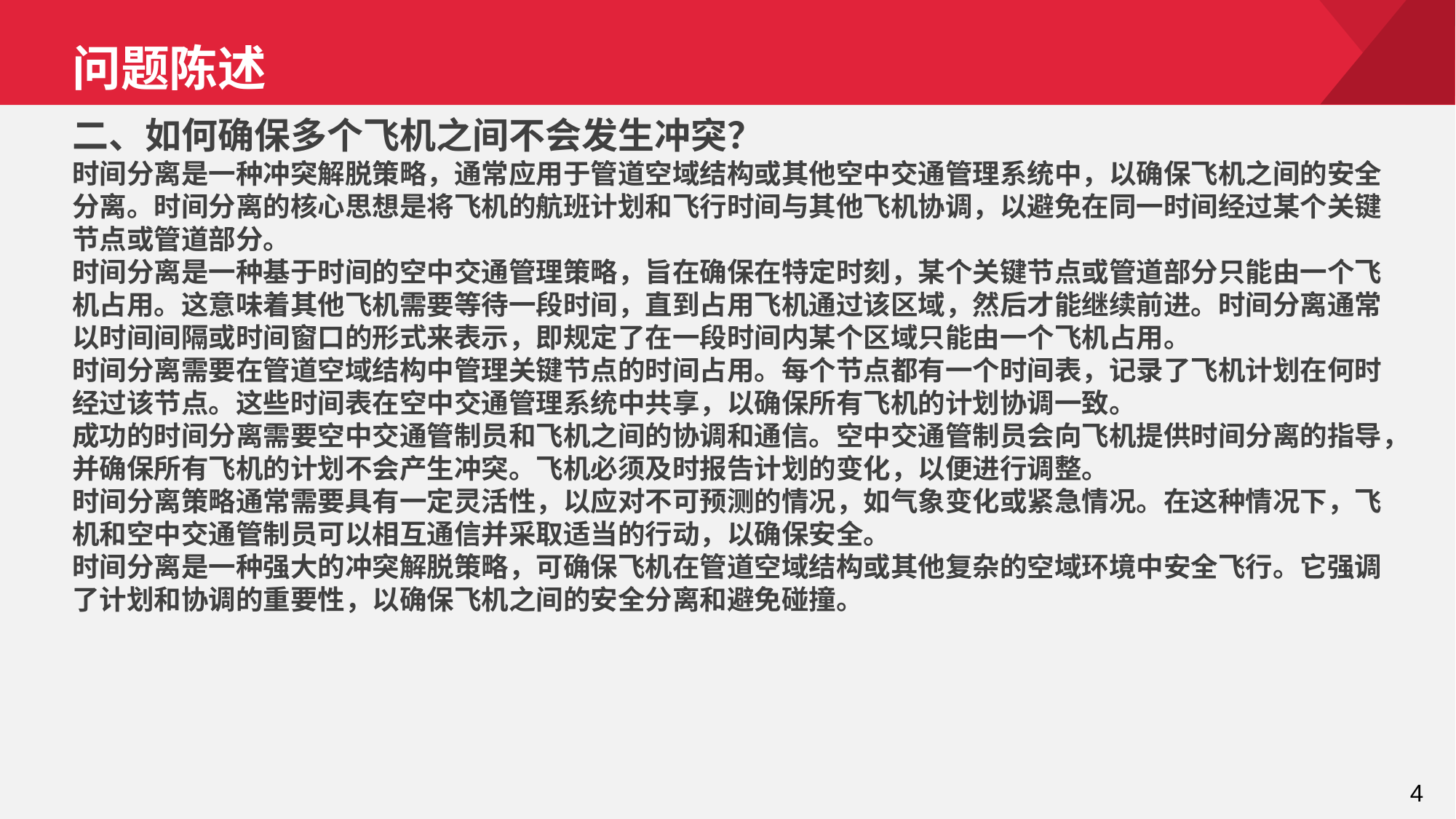

问题陈述
二、如何确保多个飞机之间不会发生冲突？
时间分离是一种冲突解脱策略，通常应用于管道空域结构或其他空中交通管理系统中，以确保飞机之间的安全分离。时间分离的核心思想是将飞机的航班计划和飞行时间与其他飞机协调，以避免在同一时间经过某个关键节点或管道部分。
时间分离是一种基于时间的空中交通管理策略，旨在确保在特定时刻，某个关键节点或管道部分只能由一个飞机占用。这意味着其他飞机需要等待一段时间，直到占用飞机通过该区域，然后才能继续前进。时间分离通常以时间间隔或时间窗口的形式来表示，即规定了在一段时间内某个区域只能由一个飞机占用。
时间分离需要在管道空域结构中管理关键节点的时间占用。每个节点都有一个时间表，记录了飞机计划在何时经过该节点。这些时间表在空中交通管理系统中共享，以确保所有飞机的计划协调一致。
成功的时间分离需要空中交通管制员和飞机之间的协调和通信。空中交通管制员会向飞机提供时间分离的指导，并确保所有飞机的计划不会产生冲突。飞机必须及时报告计划的变化，以便进行调整。
时间分离策略通常需要具有一定灵活性，以应对不可预测的情况，如气象变化或紧急情况。在这种情况下，飞机和空中交通管制员可以相互通信并采取适当的行动，以确保安全。
时间分离是一种强大的冲突解脱策略，可确保飞机在管道空域结构或其他复杂的空域环境中安全飞行。它强调了计划和协调的重要性，以确保飞机之间的安全分离和避免碰撞。
4